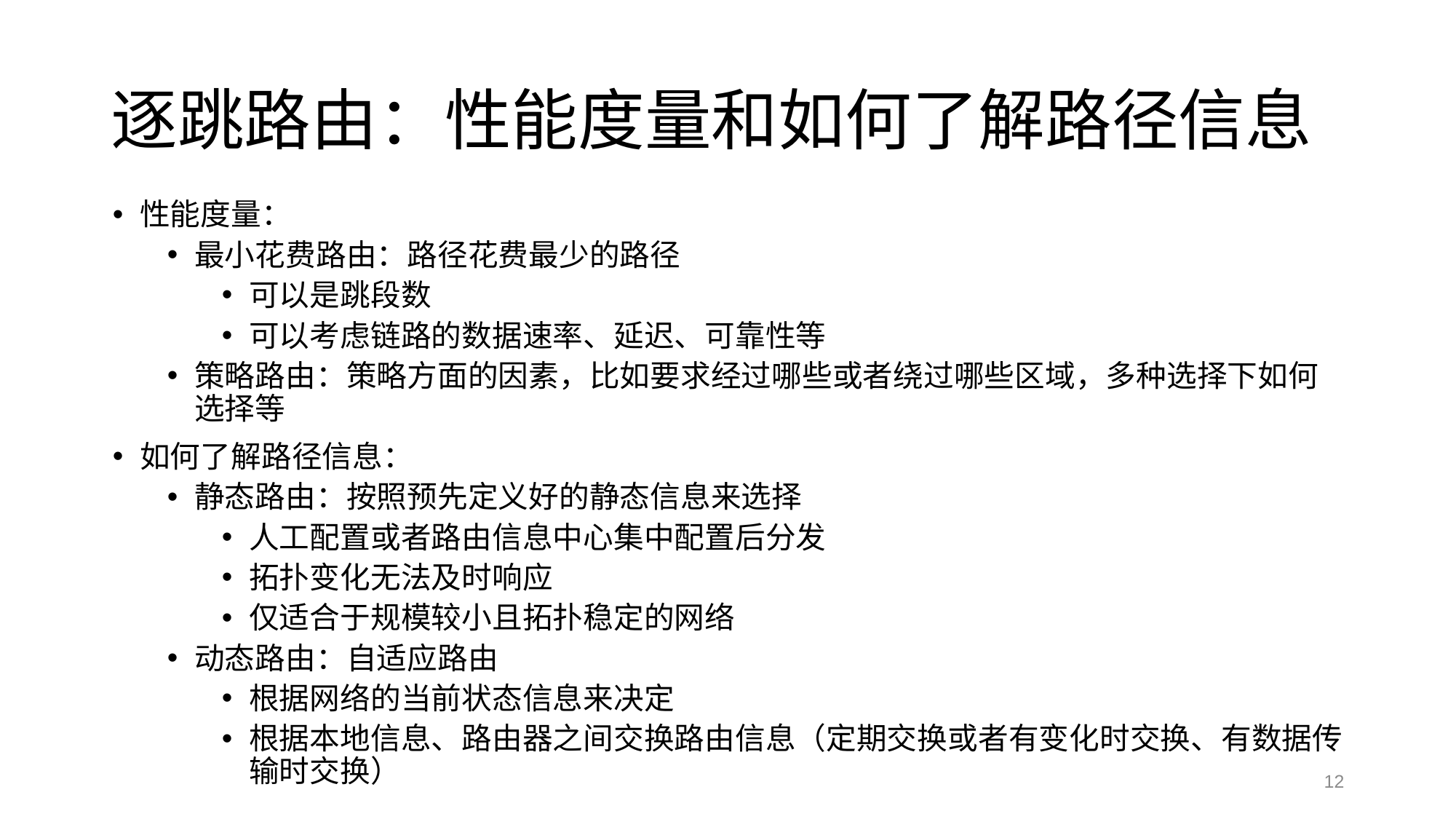

# 逐跳路由：性能度量和如何了解路径信息
性能度量：
最小花费路由：路径花费最少的路径
可以是跳段数
可以考虑链路的数据速率、延迟、可靠性等
策略路由：策略方面的因素，比如要求经过哪些或者绕过哪些区域，多种选择下如何选择等
如何了解路径信息：
静态路由：按照预先定义好的静态信息来选择
人工配置或者路由信息中心集中配置后分发
拓扑变化无法及时响应
仅适合于规模较小且拓扑稳定的网络
动态路由：自适应路由
根据网络的当前状态信息来决定
根据本地信息、路由器之间交换路由信息（定期交换或者有变化时交换、有数据传输时交换）
12